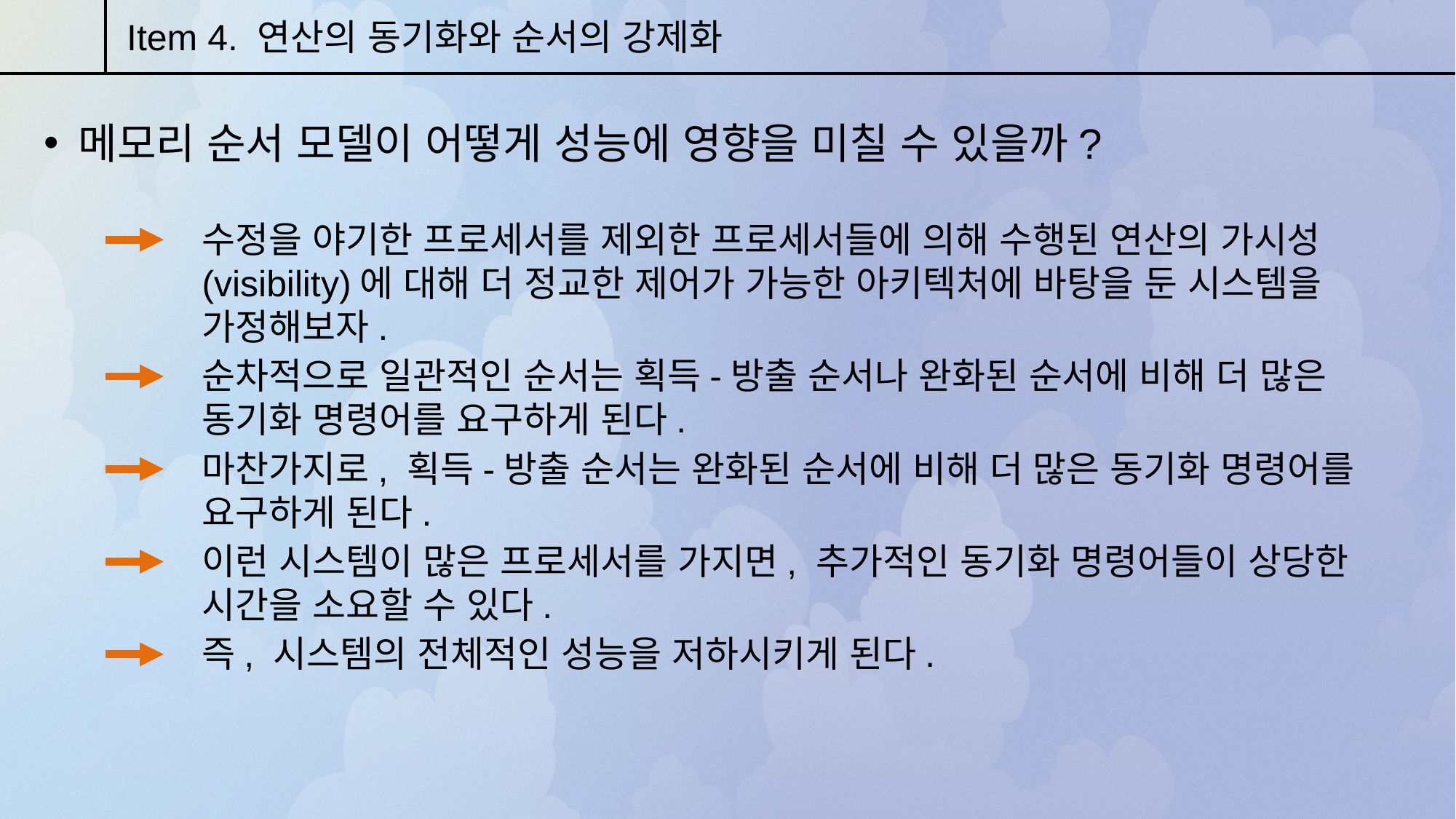

Item 4. 연산의 동기화와 순서의 강제화
메모리 순서 모델이 어떻게 성능에 영향을 미칠 수 있을까?
수정을 야기한 프로세서를 제외한 프로세서들에 의해 수행된 연산의 가시성(visibility)에 대해 더 정교한 제어가 가능한 아키텍처에 바탕을 둔 시스템을 가정해보자.
순차적으로 일관적인 순서는 획득-방출 순서나 완화된 순서에 비해 더 많은 동기화 명령어를 요구하게 된다.
마찬가지로, 획득-방출 순서는 완화된 순서에 비해 더 많은 동기화 명령어를 요구하게 된다.
이런 시스템이 많은 프로세서를 가지면, 추가적인 동기화 명령어들이 상당한 시간을 소요할 수 있다.
즉, 시스템의 전체적인 성능을 저하시키게 된다.